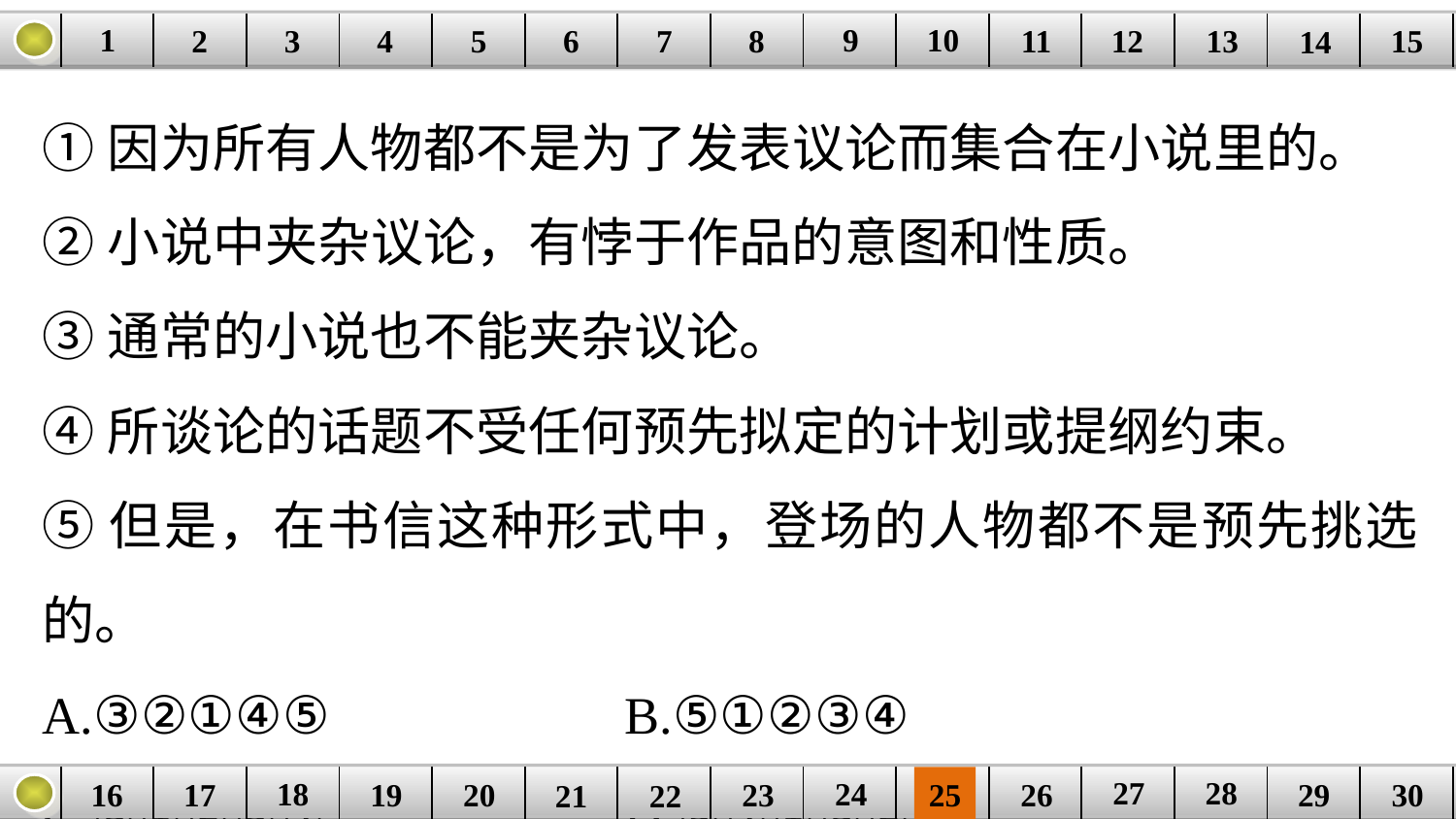

9
10
1
3
4
5
6
8
11
2
12
15
|  |  |  |  |  |  |  |  |  |  |  |  |  |  |  |
| --- | --- | --- | --- | --- | --- | --- | --- | --- | --- | --- | --- | --- | --- | --- |
7
13
14

①因为所有人物都不是为了发表议论而集合在小说里的。
②小说中夹杂议论，有悖于作品的意图和性质。
③通常的小说也不能夹杂议论。
④所谈论的话题不受任何预先拟定的计划或提纲约束。
⑤但是，在书信这种形式中，登场的人物都不是预先挑选的。
A.③②①④⑤  		B.⑤①②③④
C.③①②⑤④  		D.⑤④①③②

27
28
18
24
16
25
26
30
|  |  |  |  |  |  |  |  |  |  |  |  |  |  |  |
| --- | --- | --- | --- | --- | --- | --- | --- | --- | --- | --- | --- | --- | --- | --- |
23
17
19
20
29
21
22